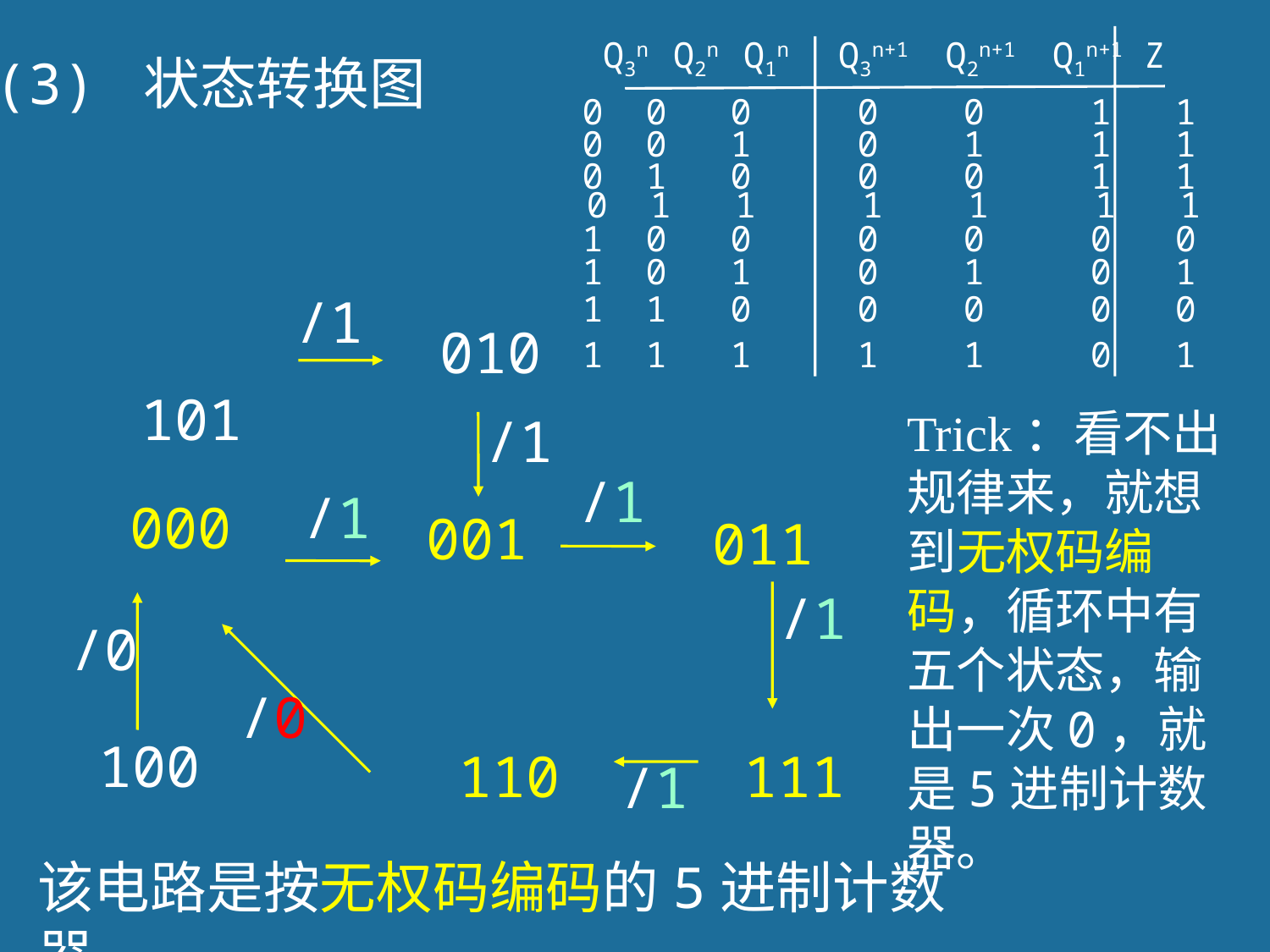

Q3n  Q2n  Q1n    Q3n+1   Q2n+1   Q1n+1 Z

0  0   0     0    0     1   1

0  0   1     0    1     1   1
0  1   0     0    0     1   1
0  1   1     1    1     1   1
1  0   0     0    0     0   0
1  0   1     0    1     0   1
1  1   0     0    0     0   0
1  1   1     1    1     0   1
(3) 状态转换图
/1
 101
 010

Trick：看不出规律来，就想到无权码编码，循环中有五个状态，输出一次0，就是5进制计数器。
/1

/1
 011

/1
 000
 001

/1

 111

/0
 100

/0
 110
/1

该电路是按无权码编码的5进制计数器。
20